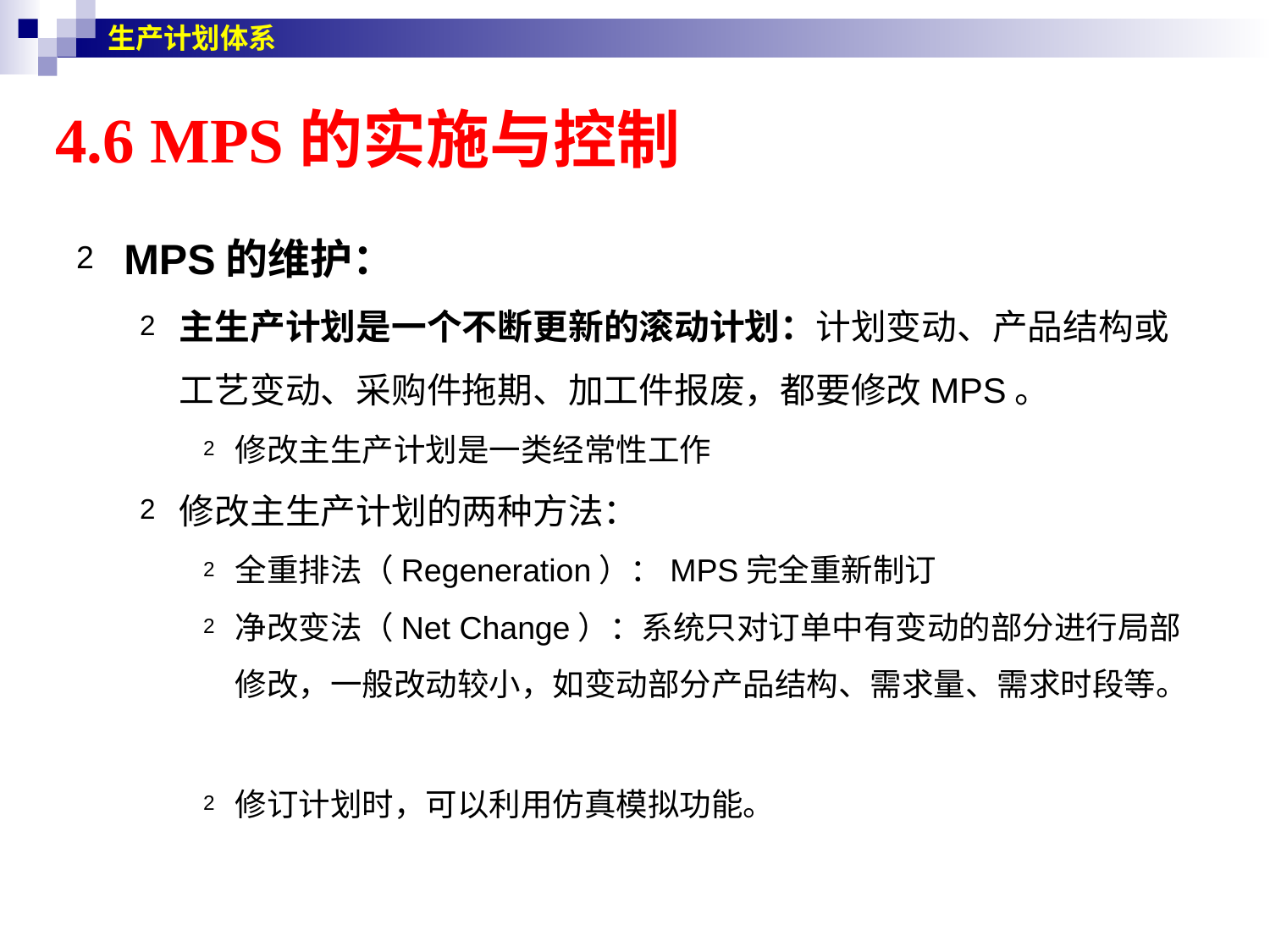

生产计划体系
# 4.6 MPS的实施与控制
MPS的维护：
主生产计划是一个不断更新的滚动计划：计划变动、产品结构或工艺变动、采购件拖期、加工件报废，都要修改MPS。
修改主生产计划是一类经常性工作
修改主生产计划的两种方法：
全重排法（Regeneration）：MPS完全重新制订
净改变法（Net Change）：系统只对订单中有变动的部分进行局部修改，一般改动较小，如变动部分产品结构、需求量、需求时段等。

修订计划时，可以利用仿真模拟功能。